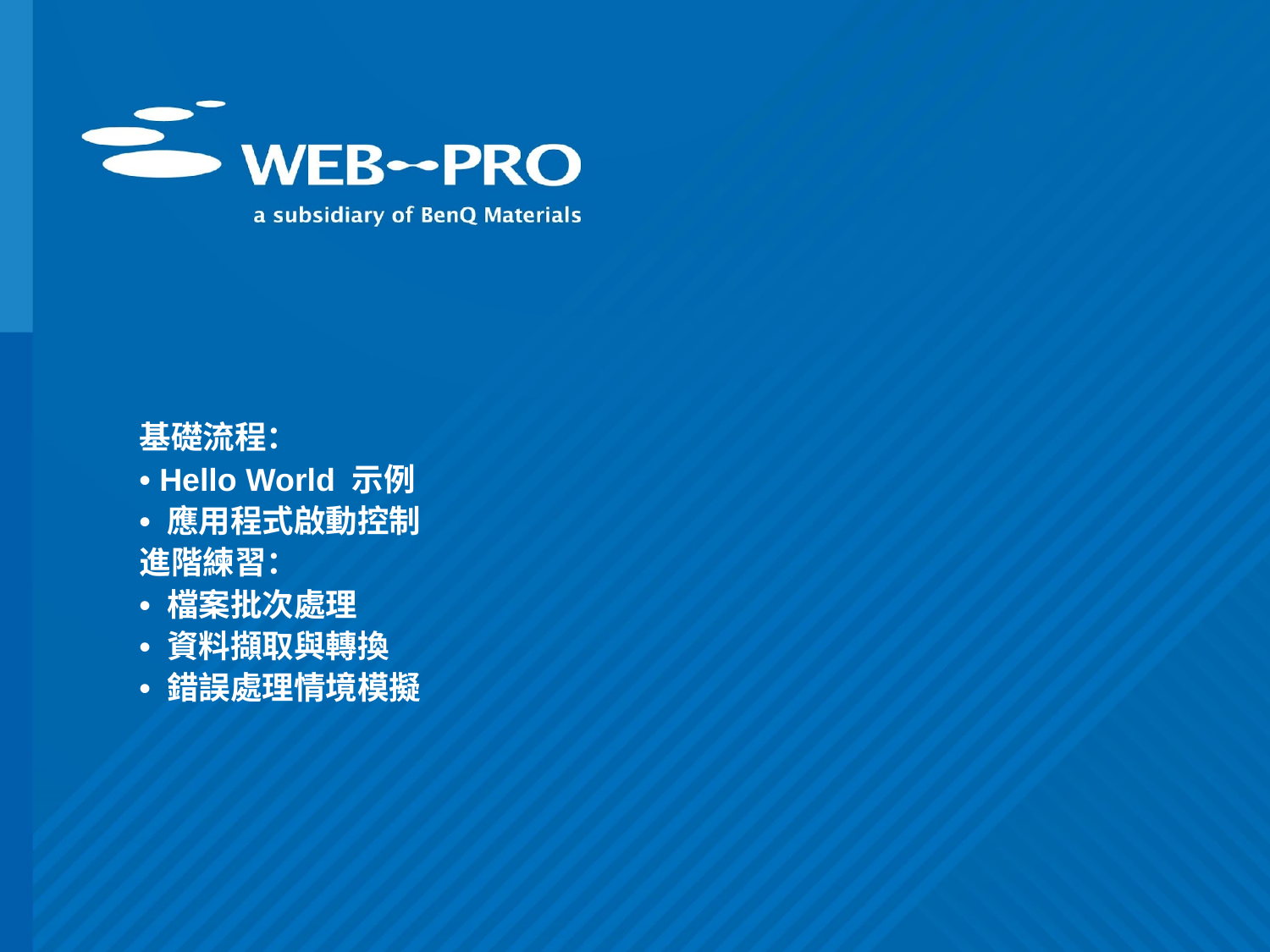

基礎流程：
• Hello World 示例
• 應用程式啟動控制
進階練習：
• 檔案批次處理
• 資料擷取與轉換
• 錯誤處理情境模擬